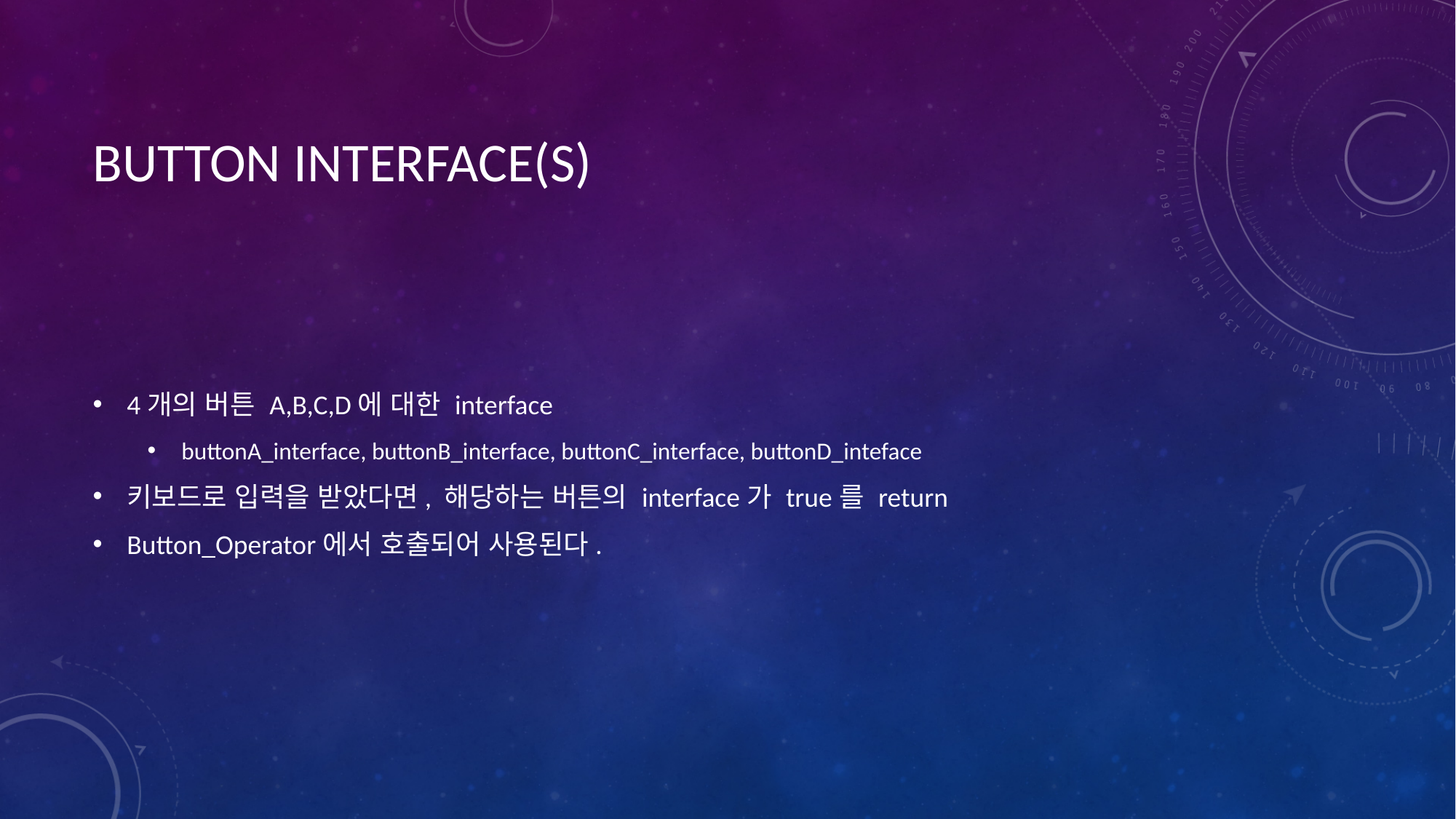

# Button Interface(s)
4개의 버튼 A,B,C,D에 대한 interface
buttonA_interface, buttonB_interface, buttonC_interface, buttonD_inteface
키보드로 입력을 받았다면, 해당하는 버튼의 interface가 true를 return
Button_Operator에서 호출되어 사용된다.